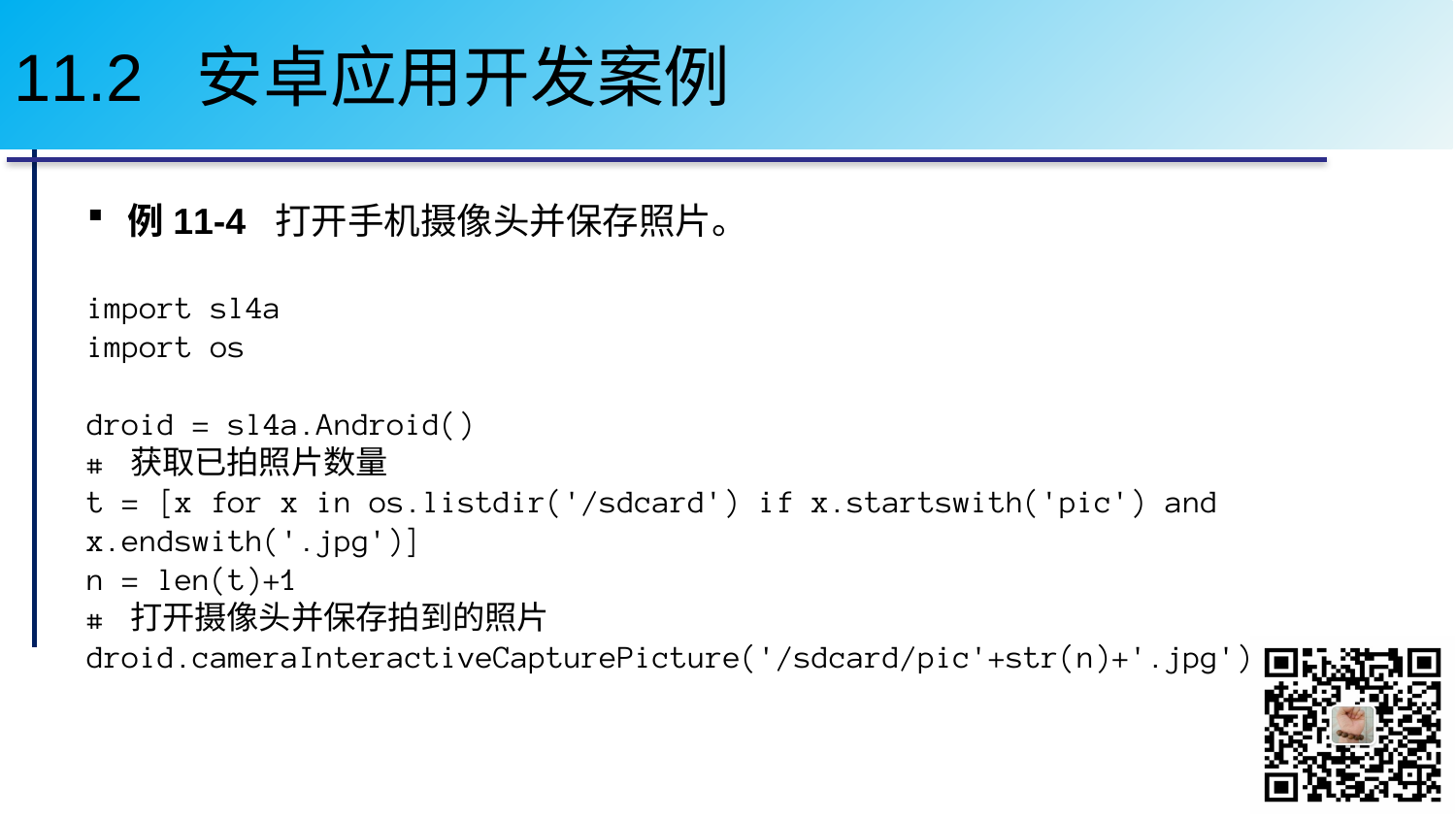

# 11.2  安卓应用开发案例
例11-4  打开手机摄像头并保存照片。

import sl4a
import os

droid = sl4a.Android()
# 获取已拍照片数量
t = [x for x in os.listdir('/sdcard') if x.startswith('pic') and x.endswith('.jpg')]
n = len(t)+1
# 打开摄像头并保存拍到的照片
droid.cameraInteractiveCapturePicture('/sdcard/pic'+str(n)+'.jpg')